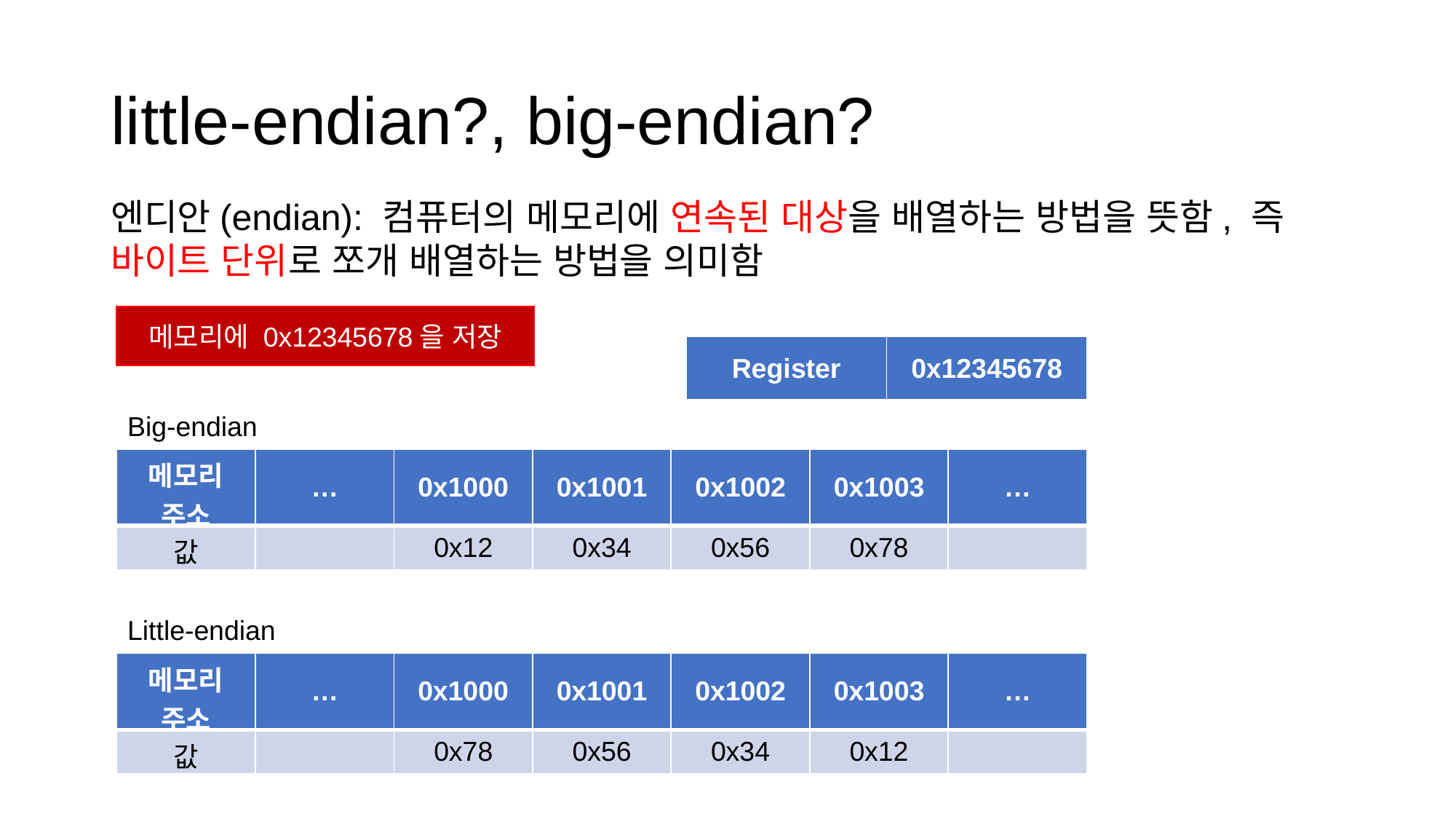

# little-endian?, big-endian?
엔디안(endian): 컴퓨터의 메모리에 연속된 대상을 배열하는 방법을 뜻함, 즉 바이트 단위로 쪼개 배열하는 방법을 의미함
메모리에 0x12345678을 저장
| Register | 0x12345678 |
| --- | --- |
Big-endian
| 메모리 주소 | … | 0x1000 | 0x1001 | 0x1002 | 0x1003 | … |
| --- | --- | --- | --- | --- | --- | --- |
| 값 |  | 0x12 | 0x34 | 0x56 | 0x78 |  |
Little-endian
| 메모리 주소 | … | 0x1000 | 0x1001 | 0x1002 | 0x1003 | … |
| --- | --- | --- | --- | --- | --- | --- |
| 값 |  | 0x78 | 0x56 | 0x34 | 0x12 |  |